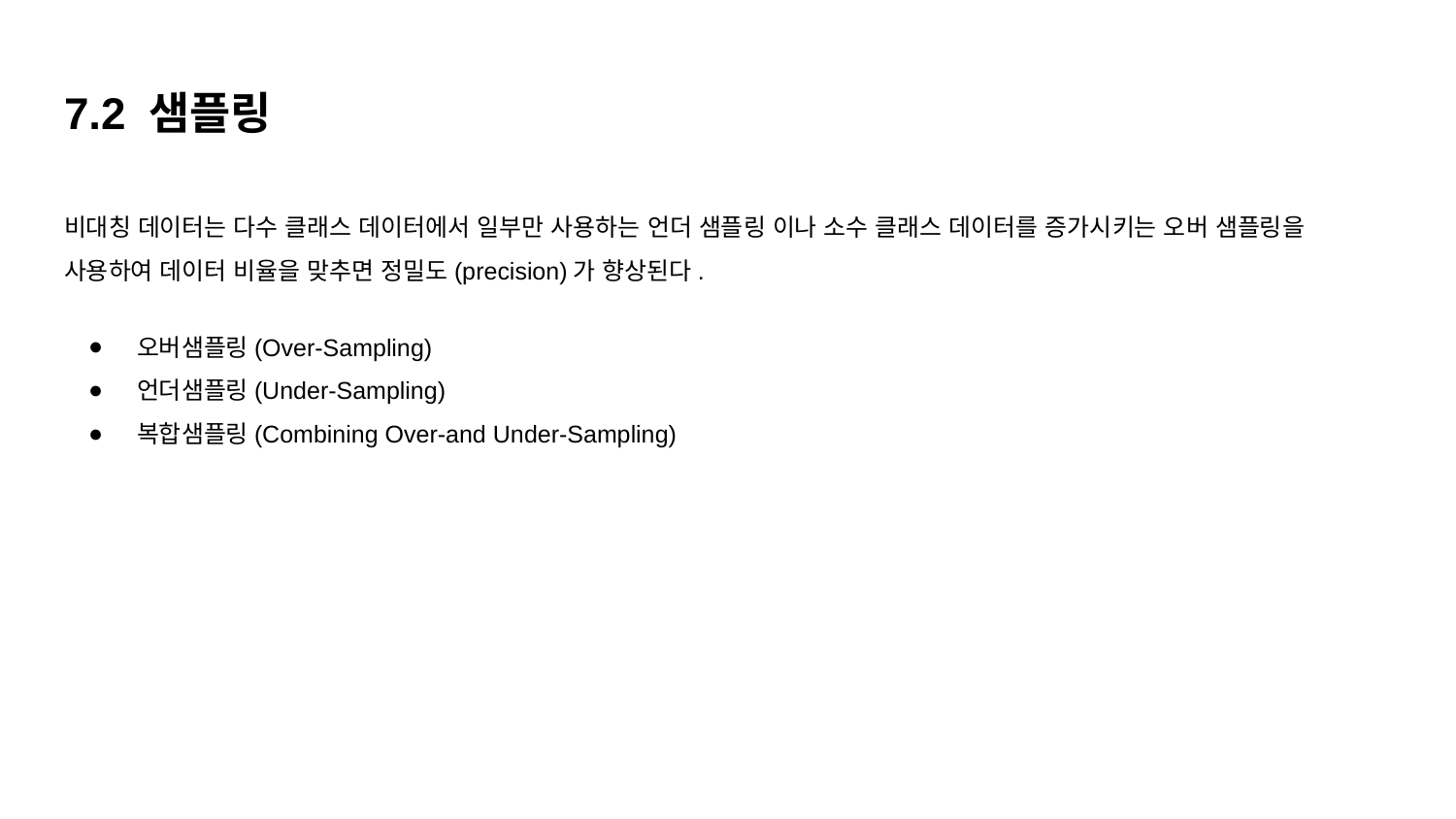

# 7.2 샘플링

비대칭 데이터는 다수 클래스 데이터에서 일부만 사용하는 언더 샘플링 이나 소수 클래스 데이터를 증가시키는 오버 샘플링을 사용하여 데이터 비율을 맞추면 정밀도(precision)가 향상된다.
오버샘플링(Over-Sampling)
언더샘플링(Under-Sampling)
복합샘플링(Combining Over-and Under-Sampling)